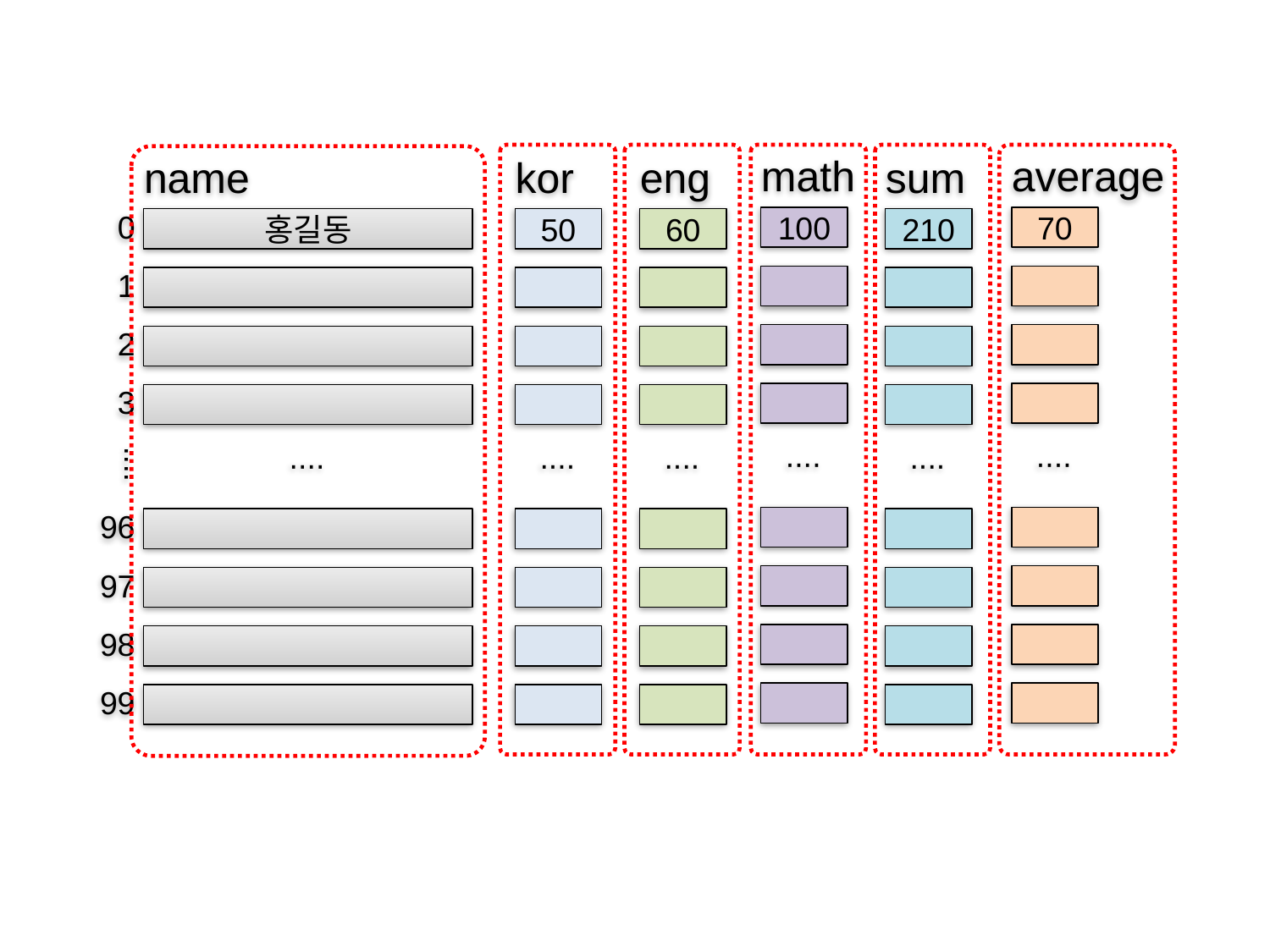

math

average

name

kor
eng
sum
0
1
2
3
∙∙∙∙
96
97
98
99
100

∙∙∙∙

70

∙∙∙∙

홍길동

∙∙∙∙

50

∙∙∙∙

60

∙∙∙∙

210

∙∙∙∙